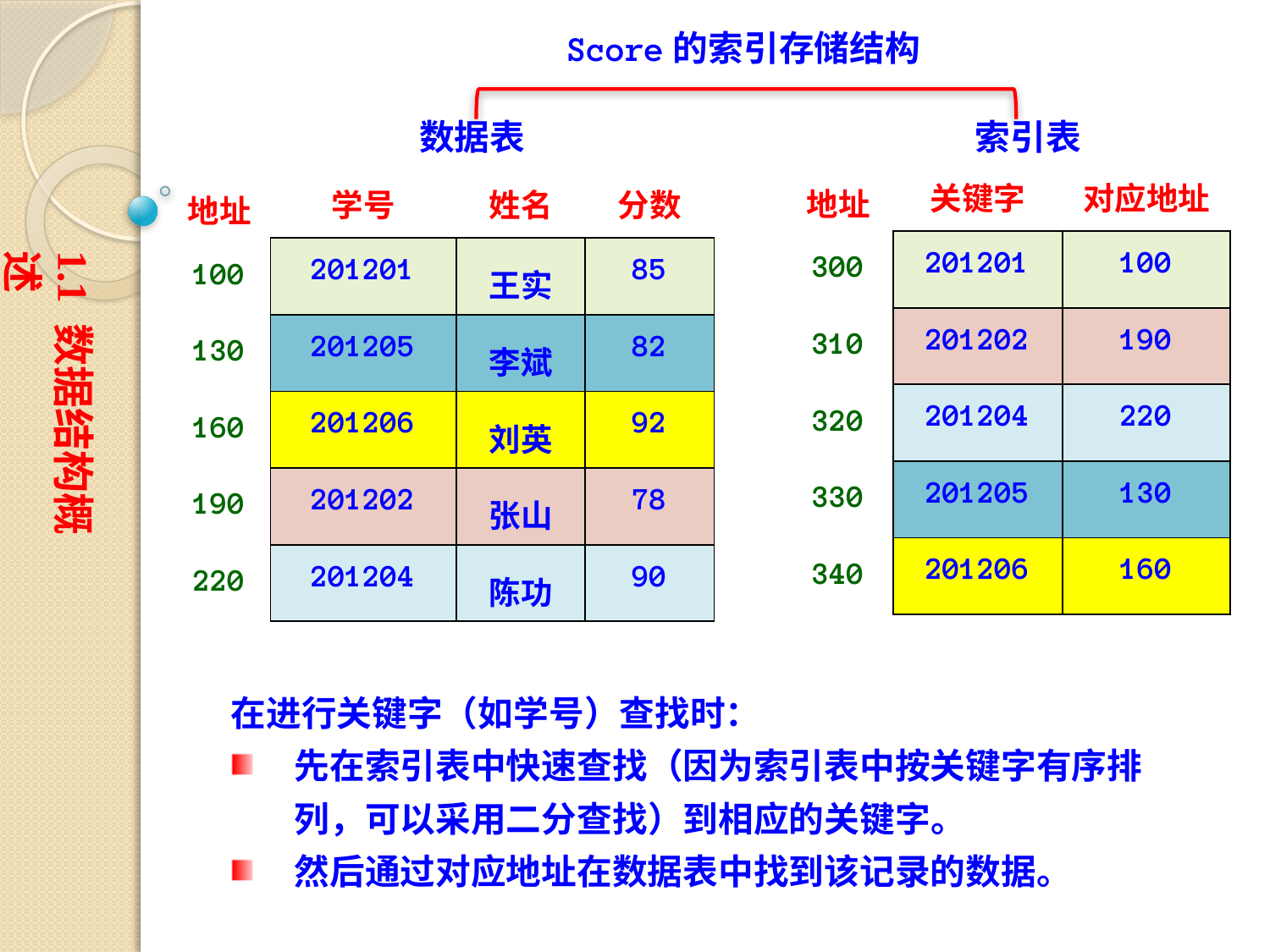

Score的索引存储结构
数据表
索引表
| 地址 | 关键字 | 对应地址 |
| --- | --- | --- |
| 300 | 201201 | 100 |
| 310 | 201202 | 190 |
| 320 | 201204 | 220 |
| 330 | 201205 | 130 |
| 340 | 201206 | 160 |
| 地址 | 学号 | 姓名 | 分数 |
| --- | --- | --- | --- |
| 100 | 201201 | 王实 | 85 |
| 130 | 201205 | 李斌 | 82 |
| 160 | 201206 | 刘英 | 92 |
| 190 | 201202 | 张山 | 78 |
| 220 | 201204 | 陈功 | 90 |
1.1 数据结构概述

在进行关键字（如学号）查找时：
先在索引表中快速查找（因为索引表中按关键字有序排列，可以采用二分查找）到相应的关键字。
然后通过对应地址在数据表中找到该记录的数据。